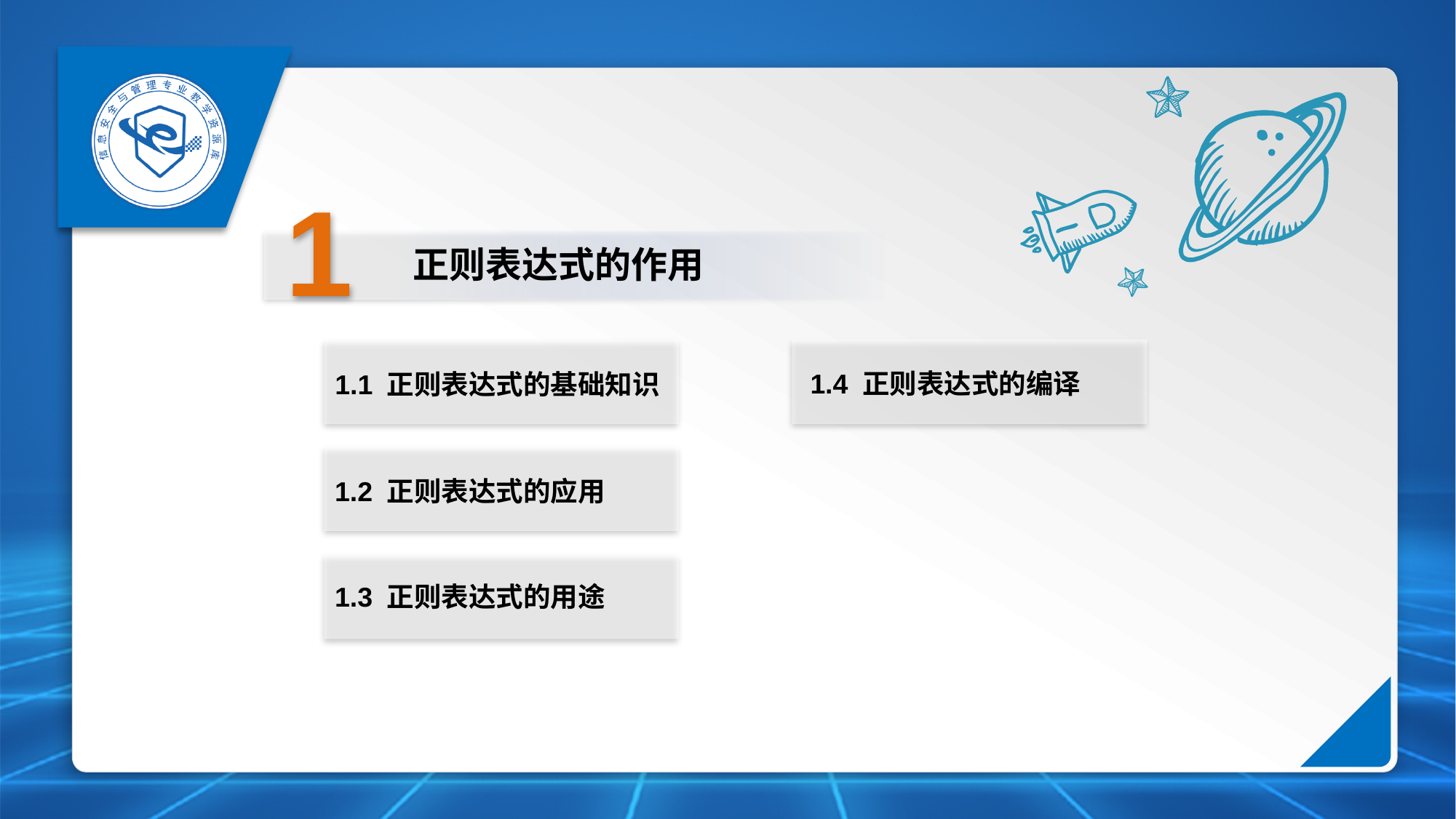

1

正则表达式的作用

1.4 正则表达式的编译
1.1 正则表达式的基础知识

1.2 正则表达式的应用

1.3 正则表达式的用途